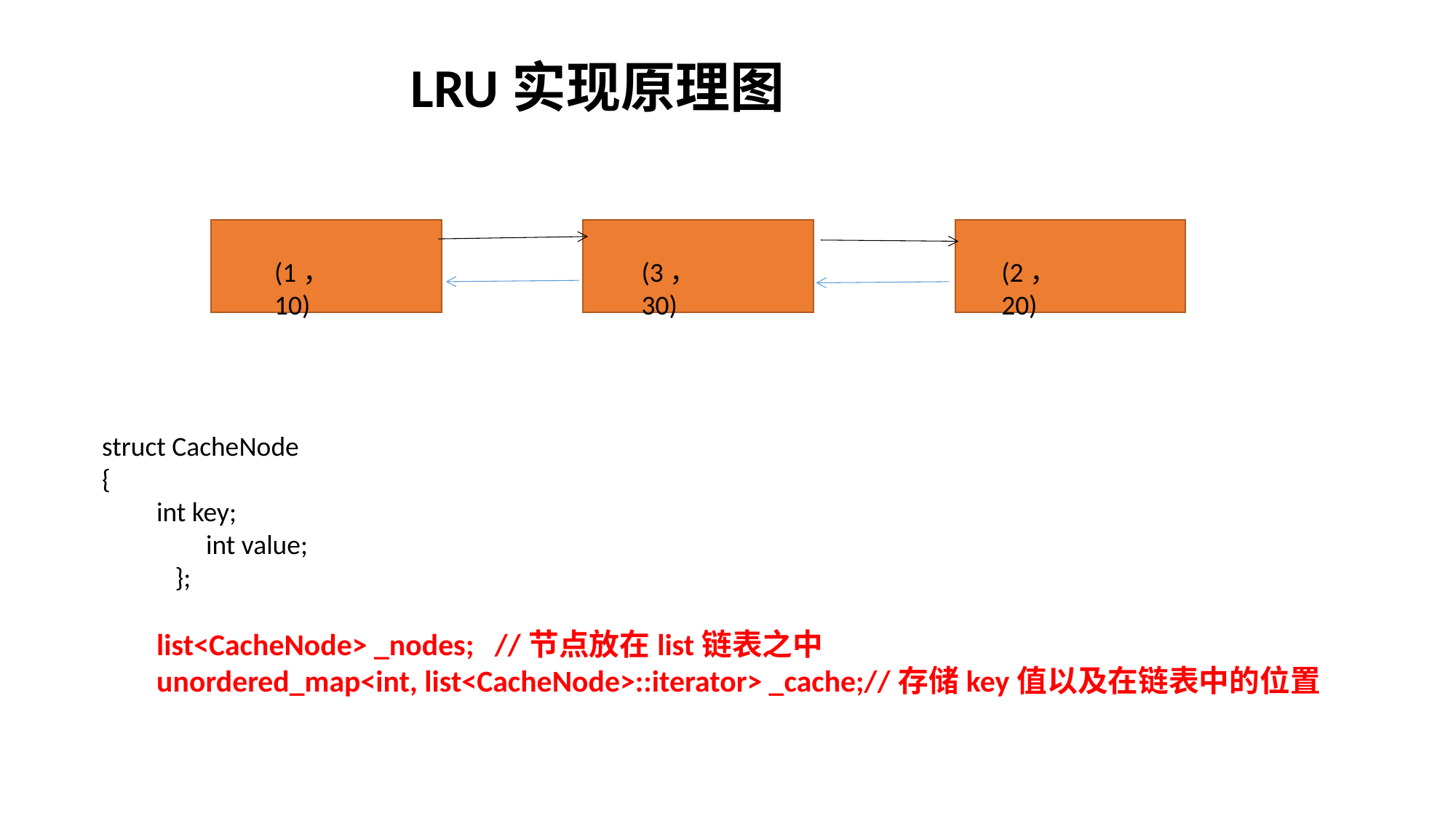

LRU实现原理图

(1， 10)
(3， 30)
(2， 20)
struct CacheNode
{
int key;
        int value;
   };

list<CacheNode> _nodes;   //节点放在list链表之中
unordered_map<int, list<CacheNode>::iterator> _cache;//存储key值以及在链表中的位置